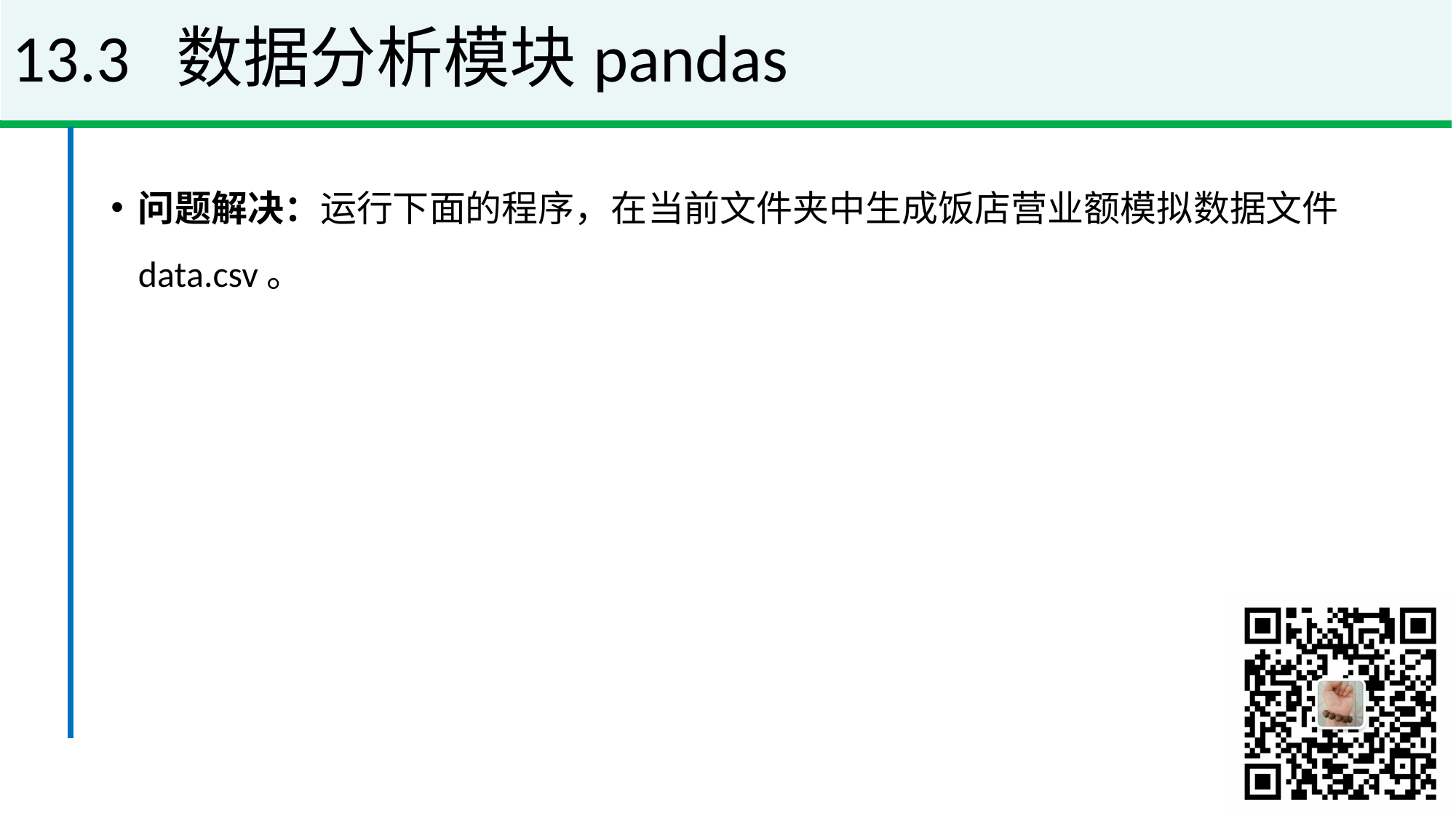

# 13.3  数据分析模块pandas
问题解决：运行下面的程序，在当前文件夹中生成饭店营业额模拟数据文件data.csv。